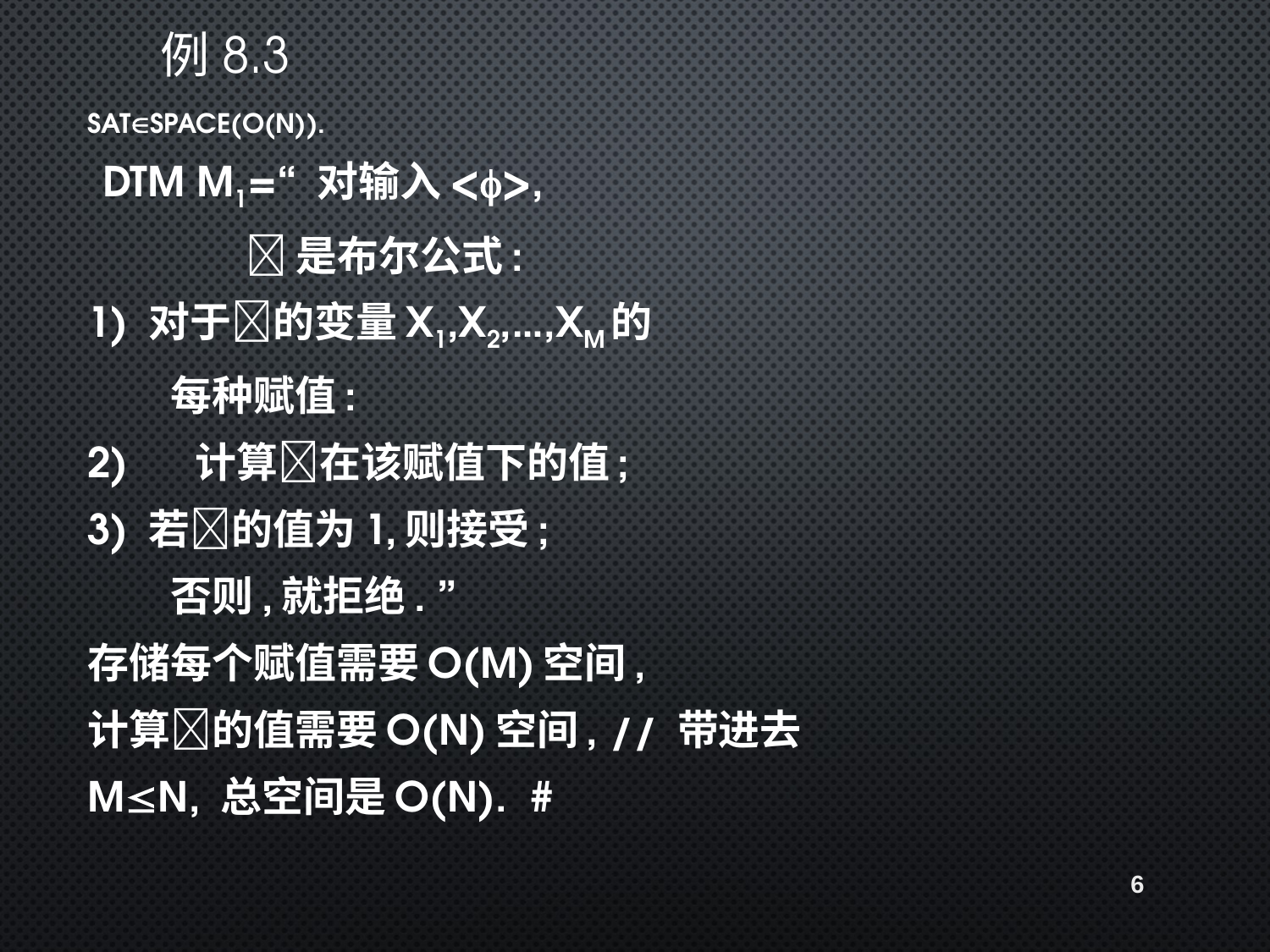

# 例8.3
SAT∈SPACE(O(n)).
  DTM M1=“ 对输入<φ>,
                 φ是布尔公式:
1) 对于φ的变量x1,x2,…,xm的
        每种赋值:
2)     计算φ在该赋值下的值;
3) 若φ的值为1,则接受;
        否则,就拒绝. ”
存储每个赋值需要O(m)空间,
计算φ的值需要O(n)空间, // 带进去
m≤n, 总空间是O(n).  #
6